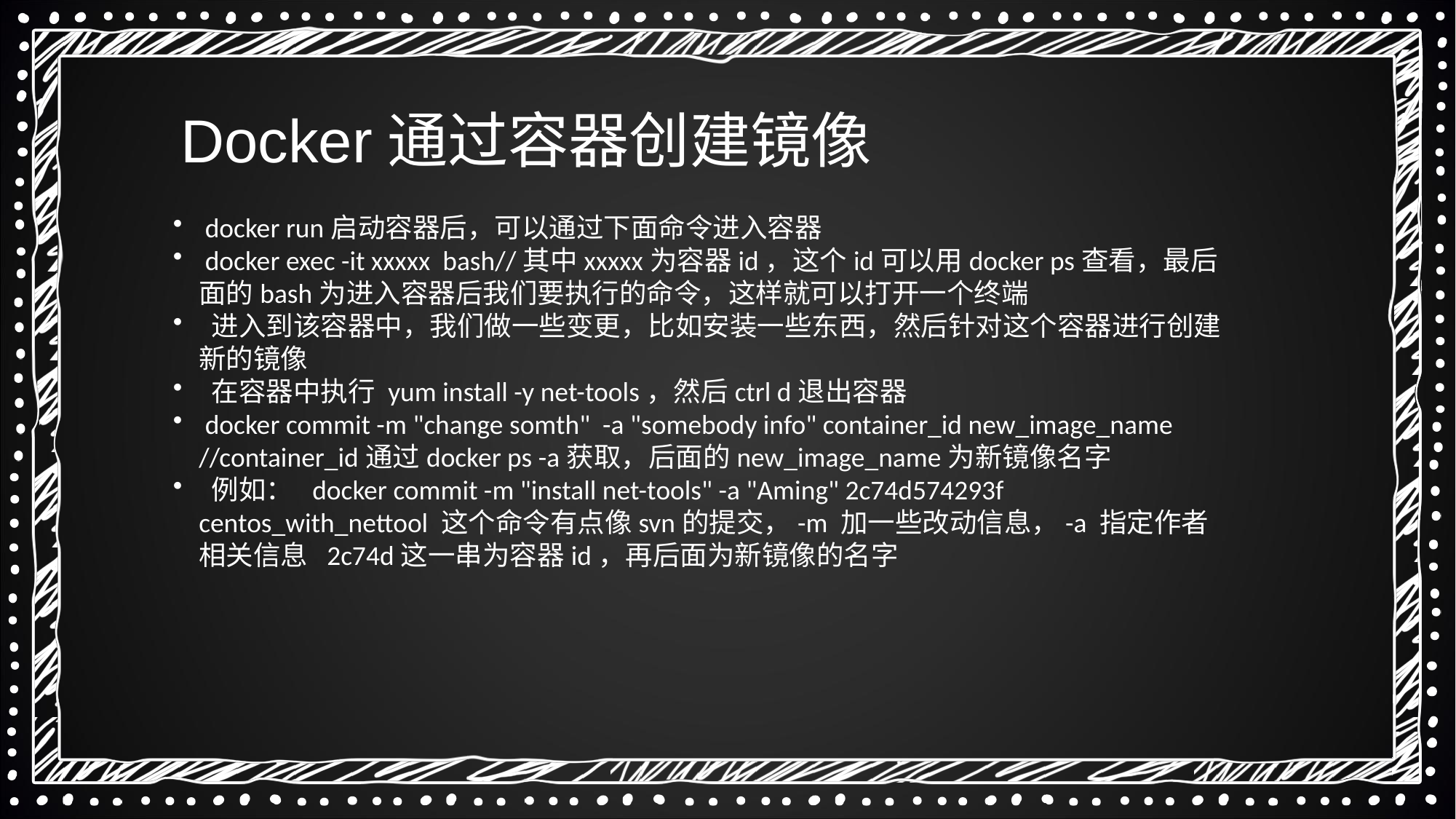

Docker通过容器创建镜像
 docker run启动容器后，可以通过下面命令进入容器
 docker exec -it xxxxx  bash//其中xxxxx为容器id，这个id可以用docker ps查看，最后面的bash为进入容器后我们要执行的命令，这样就可以打开一个终端
 进入到该容器中，我们做一些变更，比如安装一些东西，然后针对这个容器进行创建新的镜像
 在容器中执行 yum install -y net-tools，然后ctrl d退出容器
 docker commit -m "change somth"  -a "somebody info" container_id new_image_name //container_id通过docker ps -a获取，后面的new_image_name为新镜像名字
 例如：  docker commit -m "install net-tools" -a "Aming" 2c74d574293f centos_with_nettool 这个命令有点像svn的提交，-m 加一些改动信息，-a 指定作者相关信息  2c74d这一串为容器id，再后面为新镜像的名字